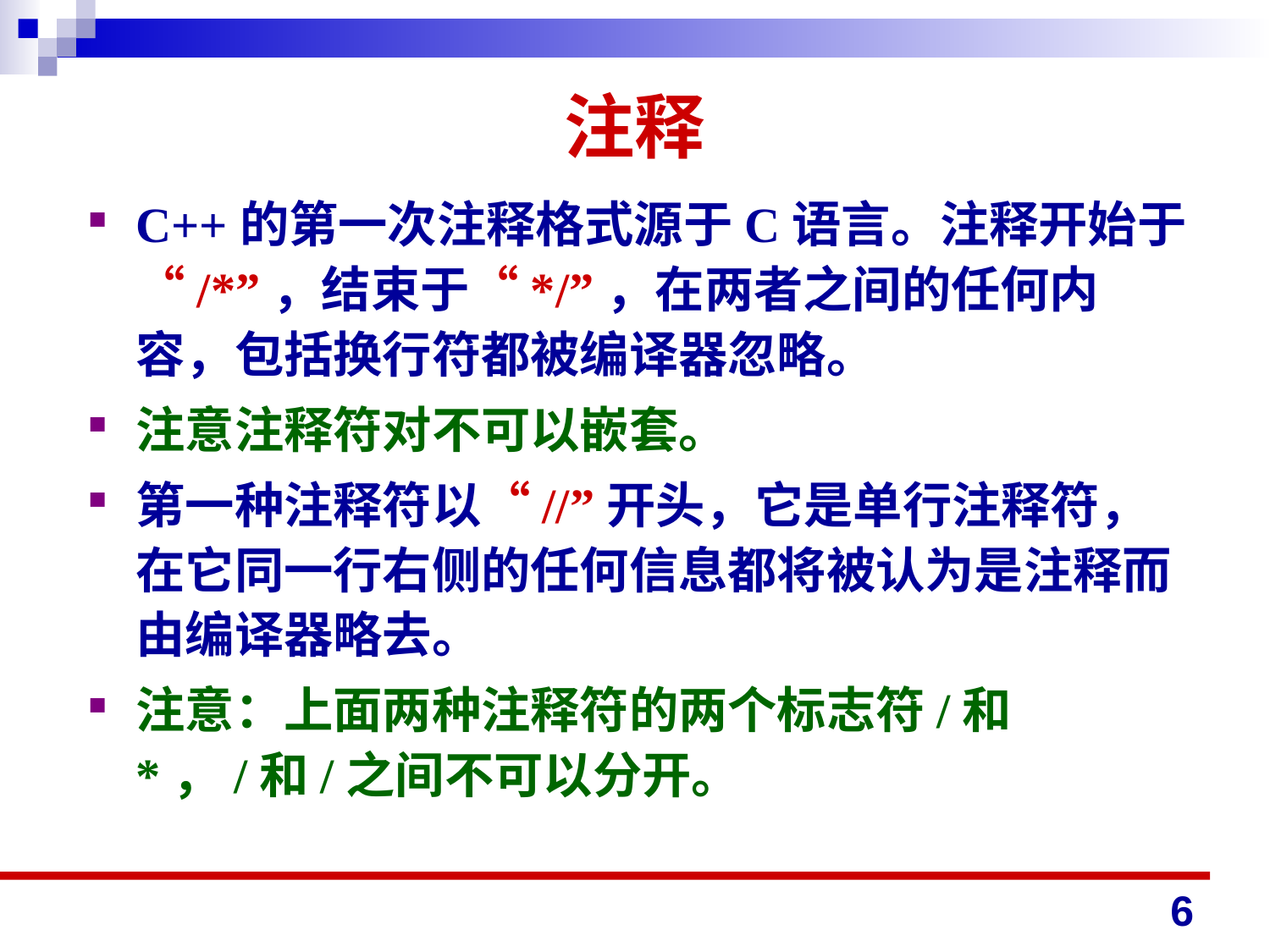

# 注释
C++的第一次注释格式源于C语言。注释开始于“/*”，结束于“*/”，在两者之间的任何内容，包括换行符都被编译器忽略。
注意注释符对不可以嵌套。
第一种注释符以“//”开头，它是单行注释符，在它同一行右侧的任何信息都将被认为是注释而由编译器略去。
注意：上面两种注释符的两个标志符/和*，/和/之间不可以分开。
6